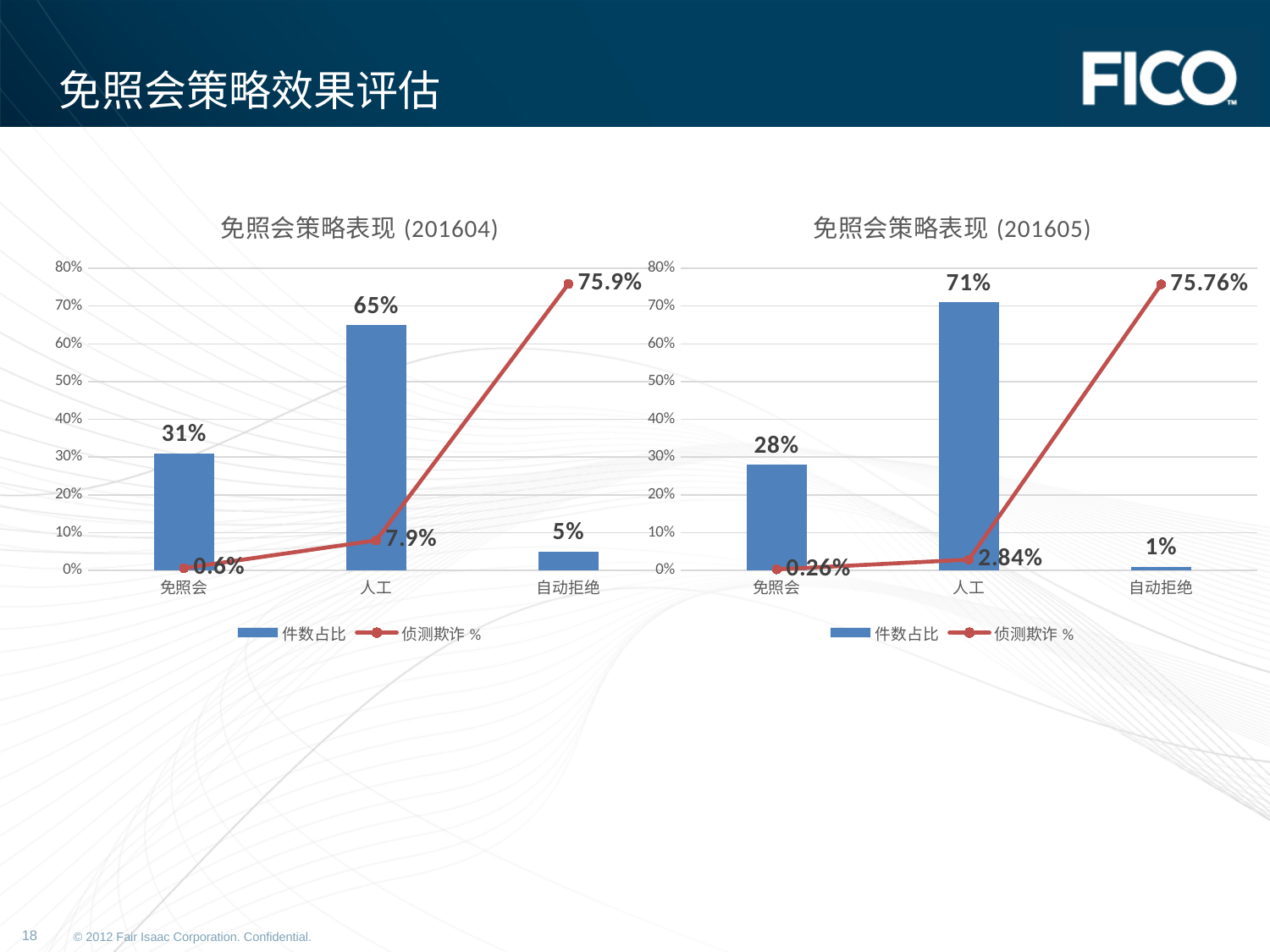

# 免照会策略效果评估

### Chart: 免照会策略表现(201604)

| Category | 件数占比 | 侦测欺诈% |
|---|---|---|
| 免照会 | 0.31 | 0.0057 |
| 人工 | 0.65 | 0.0794 |
| 自动拒绝 | 0.05 | 0.7586 |

### Chart: 免照会策略表现(201605)

| Category | 件数占比 | 侦测欺诈% |
|---|---|---|
| 免照会 | 0.28 | 0.0026 |
| 人工 | 0.71 | 0.0284 |
| 自动拒绝 | 0.01 | 0.7576 |